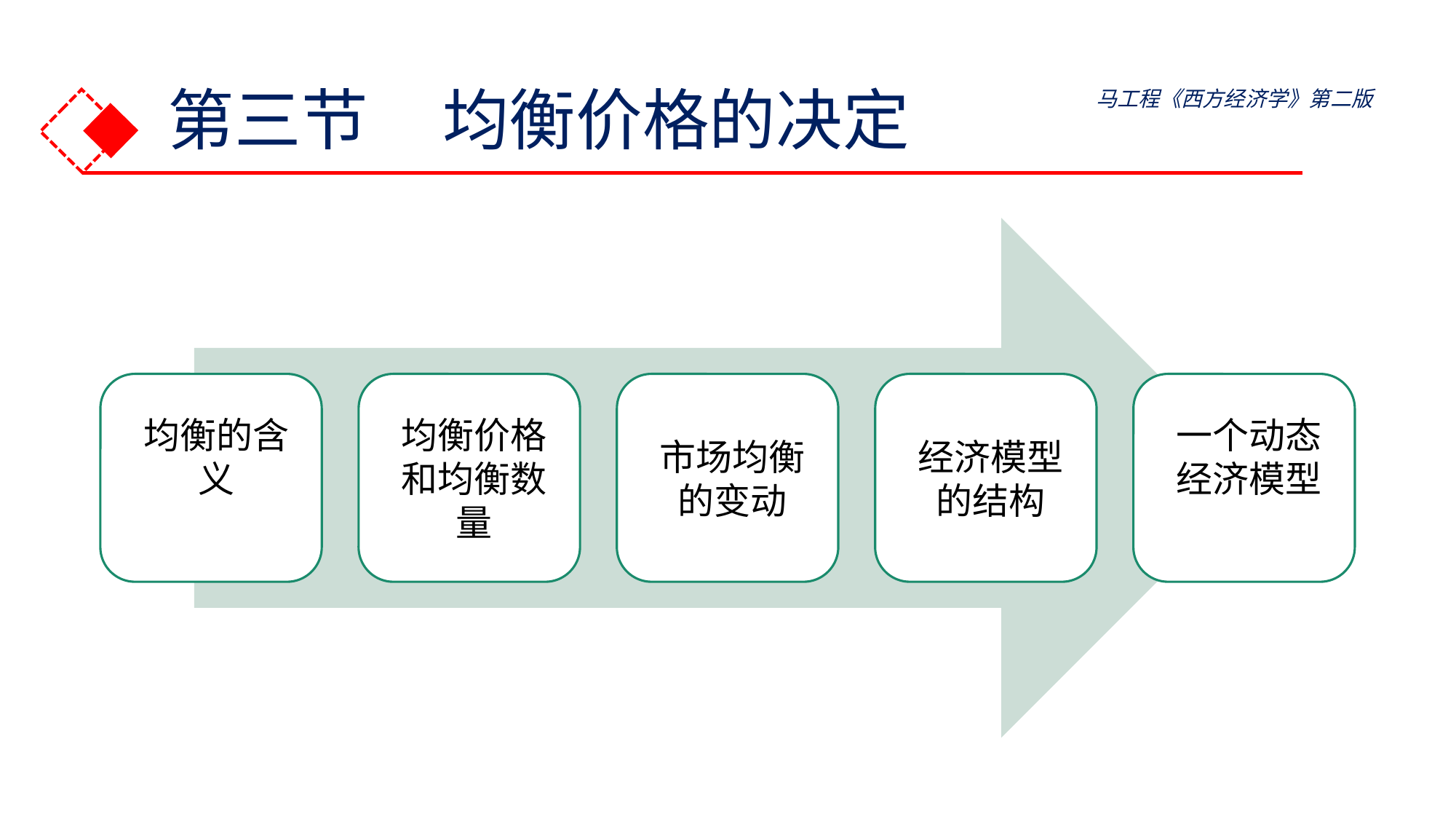

# 第三节     均衡价格的决定

均衡的含义
均衡价格和均衡数量
市场均衡的变动
经济模型的结构
一个动态经济模型